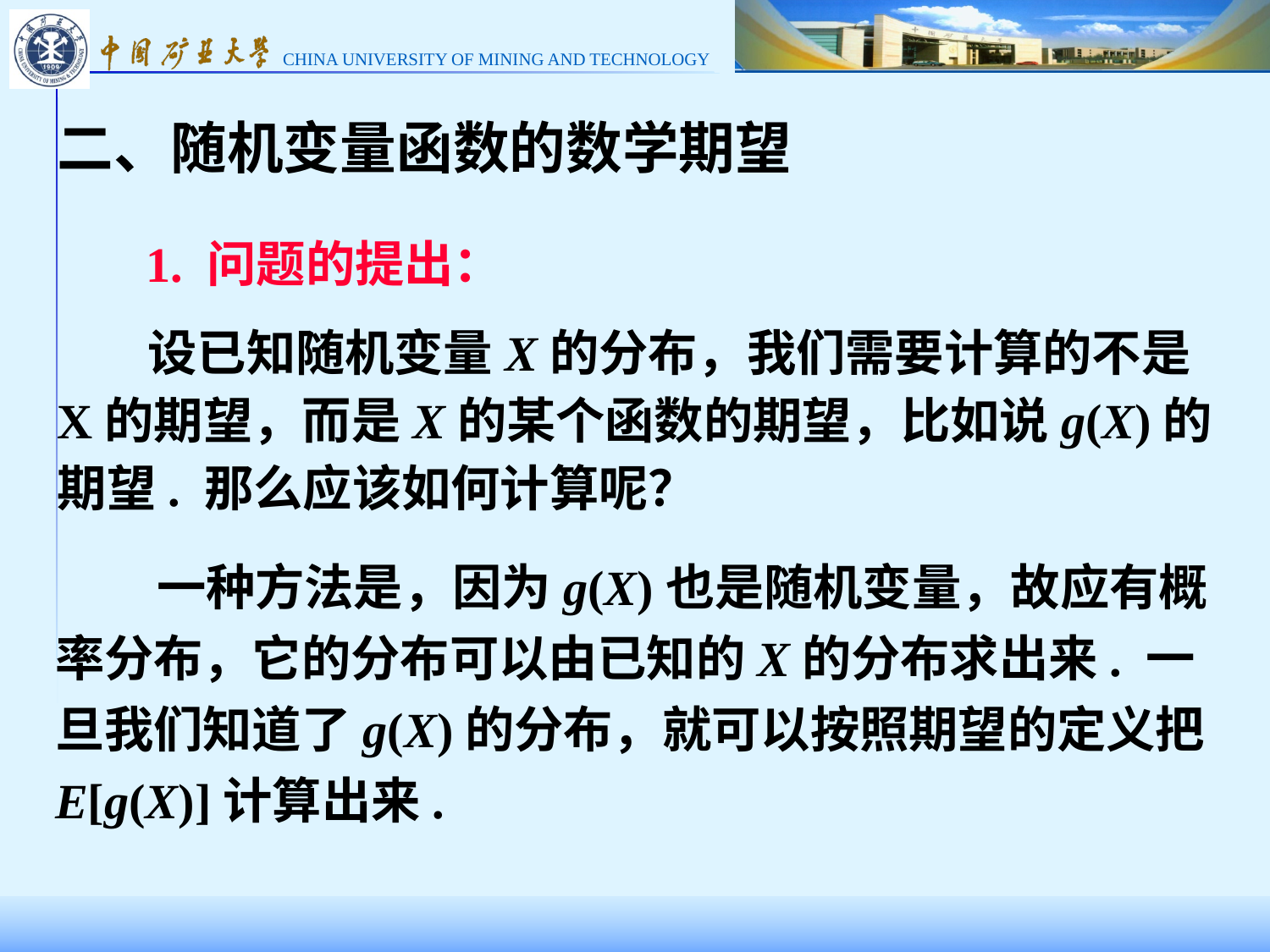

二、随机变量函数的数学期望
   1. 问题的提出：
       设已知随机变量X的分布，我们需要计算的不是X的期望，而是X的某个函数的期望，比如说g(X)的期望. 那么应该如何计算呢？
        一种方法是，因为g(X)也是随机变量，故应有概率分布，它的分布可以由已知的X的分布求出来. 一旦我们知道了g(X)的分布，就可以按照期望的定义把E[g(X)]计算出来.